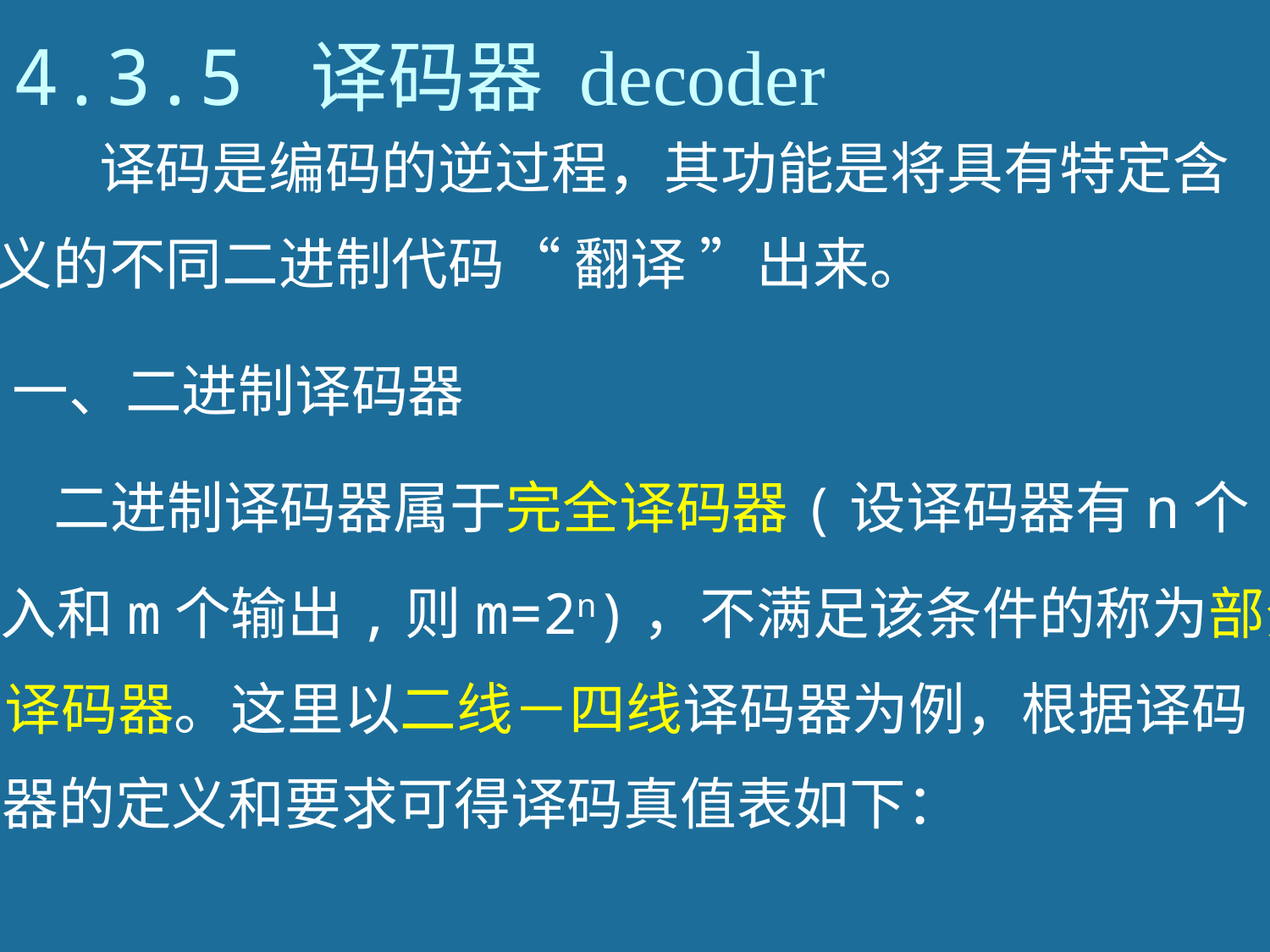

# 4.3.5 译码器 decoder
译码是编码的逆过程，其功能是将具有特定含
义的不同二进制代码“ 翻译 ”出来。
一、二进制译码器
二进制译码器属于完全译码器(设译码器有n个
输入和m个输出,则m=2n)，不满足该条件的称为部分
译码器。这里以二线－四线译码器为例，根据译码
器的定义和要求可得译码真值表如下：
126